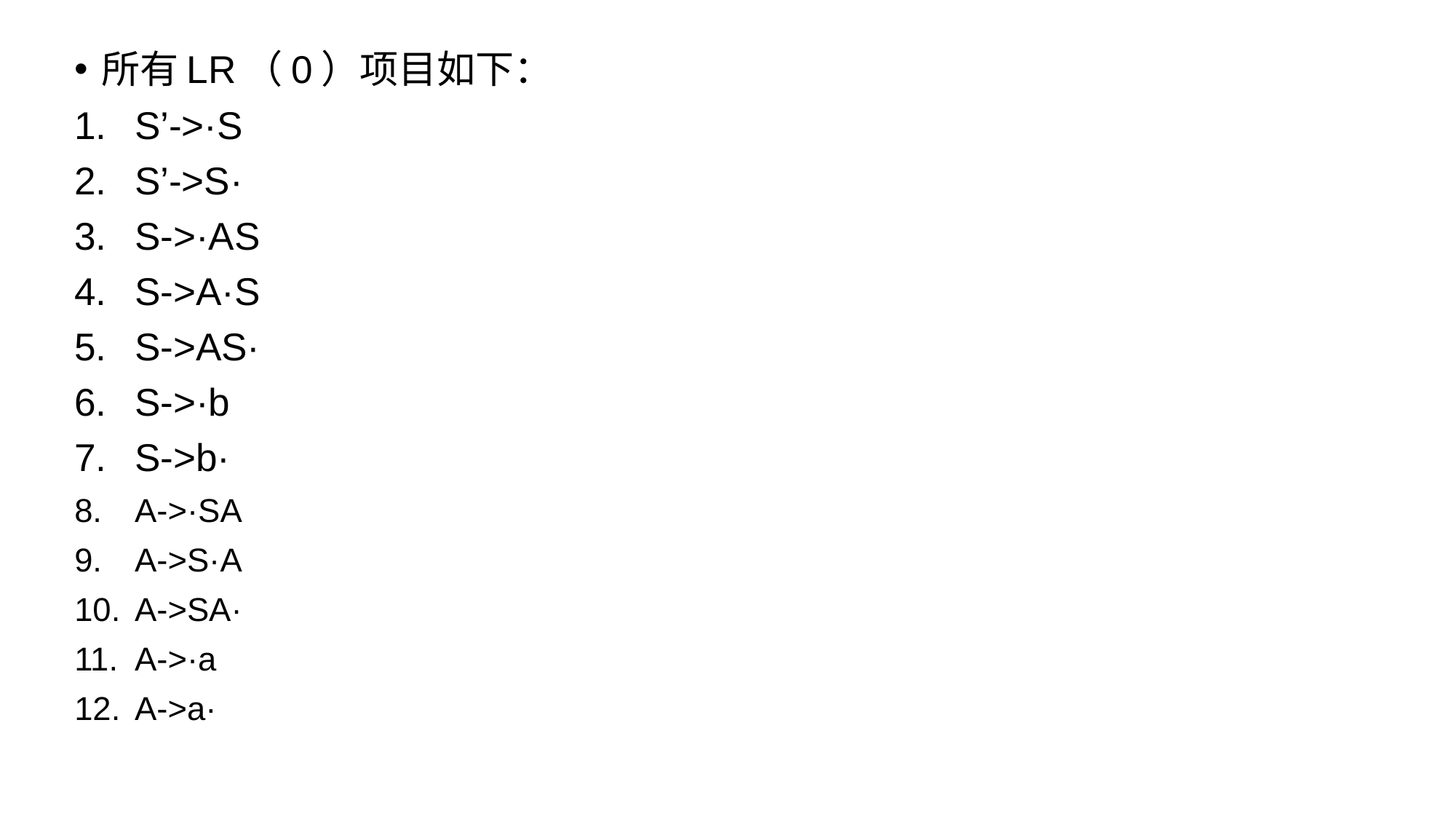

所有LR（0）项目如下：
S’->·S
S’->S·
S->·AS
S->A·S
S->AS·
S->·b
S->b·
A->·SA
A->S·A
A->SA·
A->·a
A->a·